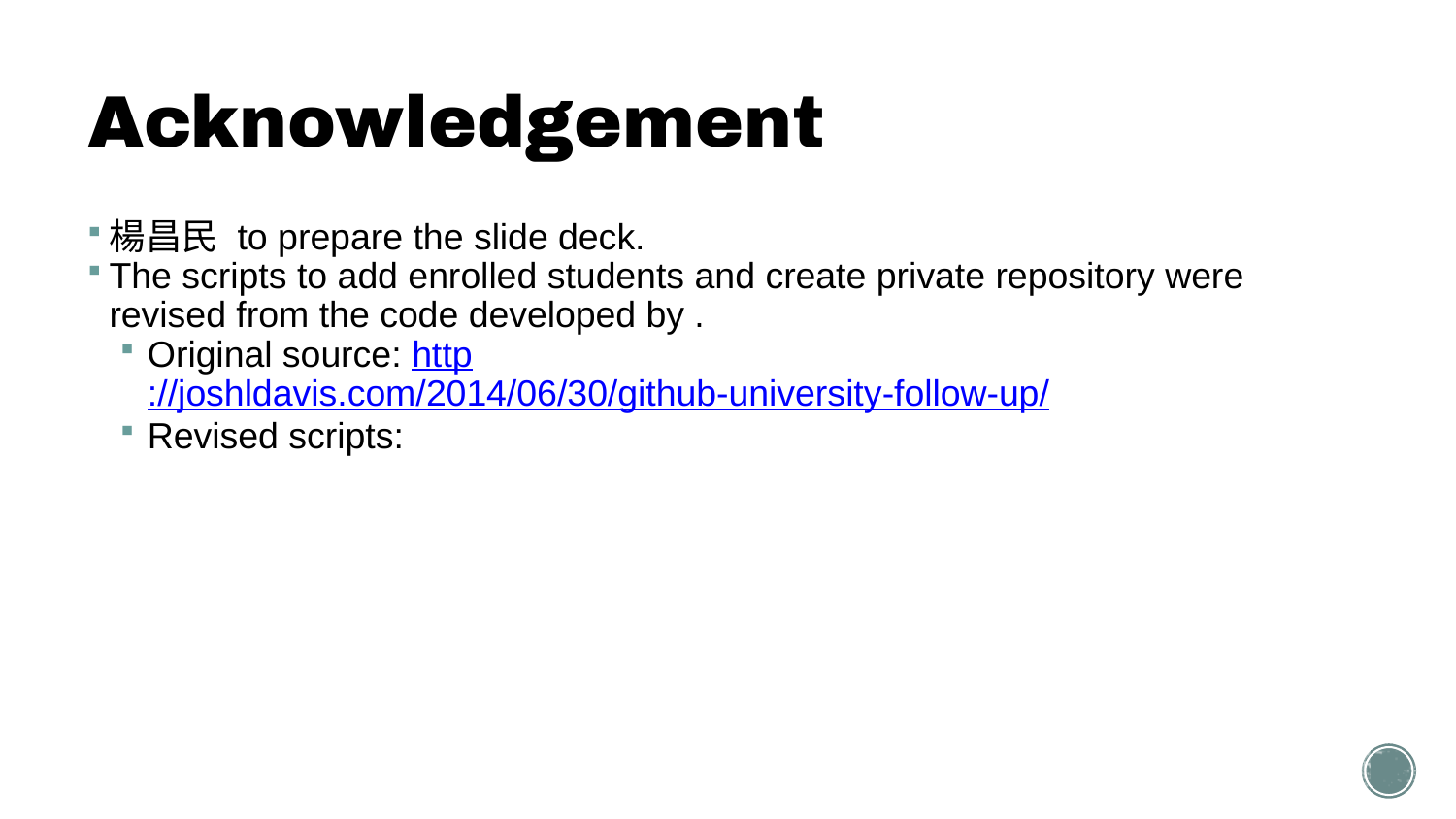

# Acknowledgement
楊昌民 to prepare the slide deck.
The scripts to add enrolled students and create private repository were revised from the code developed by .
Original source: http://joshldavis.com/2014/06/30/github-university-follow-up/
Revised scripts: